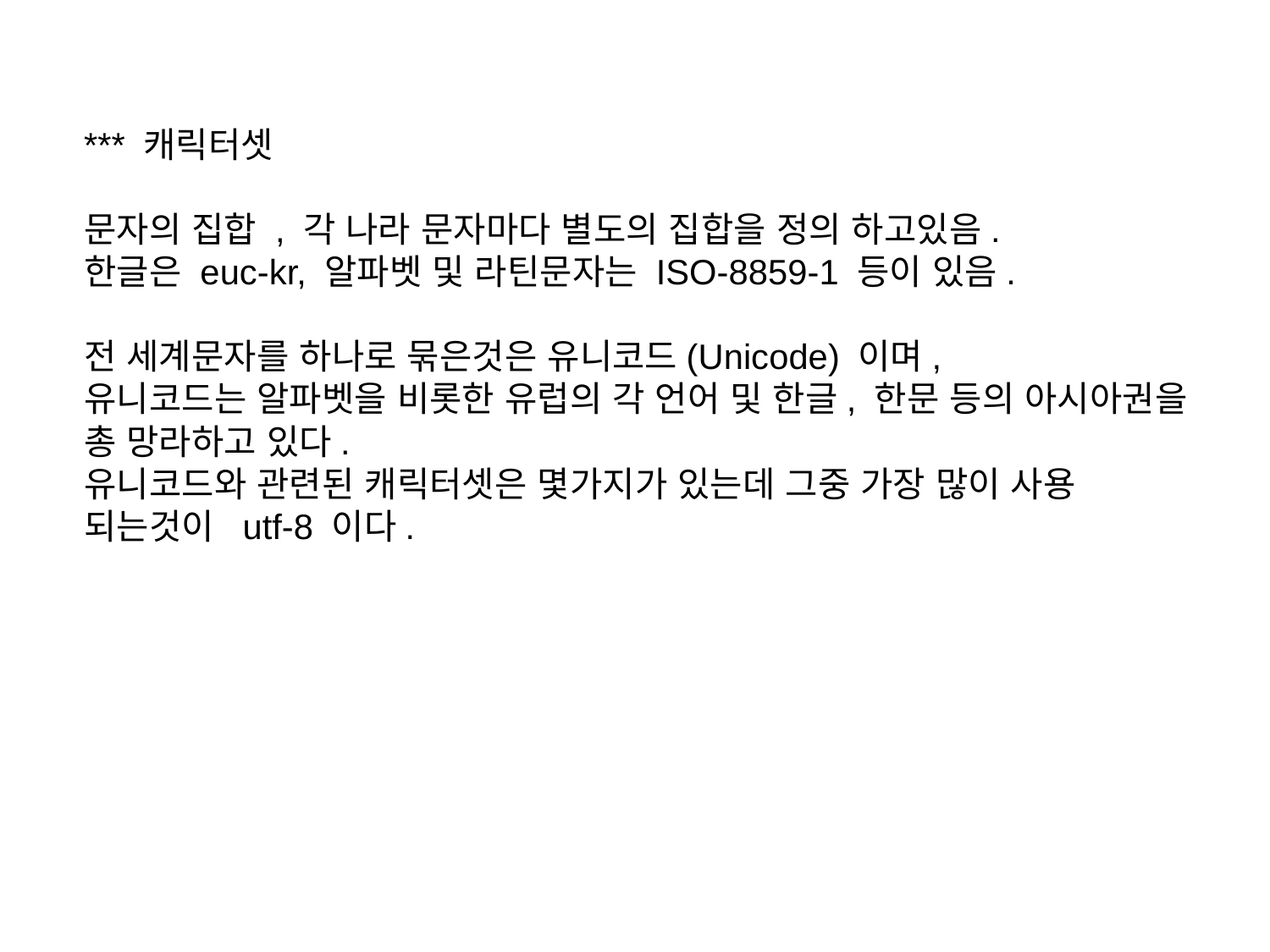

*** 캐릭터셋
문자의 집합 , 각 나라 문자마다 별도의 집합을 정의 하고있음.
한글은 euc-kr, 알파벳 및 라틴문자는 ISO-8859-1 등이 있음.
전 세계문자를 하나로 묶은것은 유니코드(Unicode) 이며,
유니코드는 알파벳을 비롯한 유럽의 각 언어 및 한글, 한문 등의 아시아권을 총 망라하고 있다.
유니코드와 관련된 캐릭터셋은 몇가지가 있는데 그중 가장 많이 사용 되는것이  utf-8 이다.